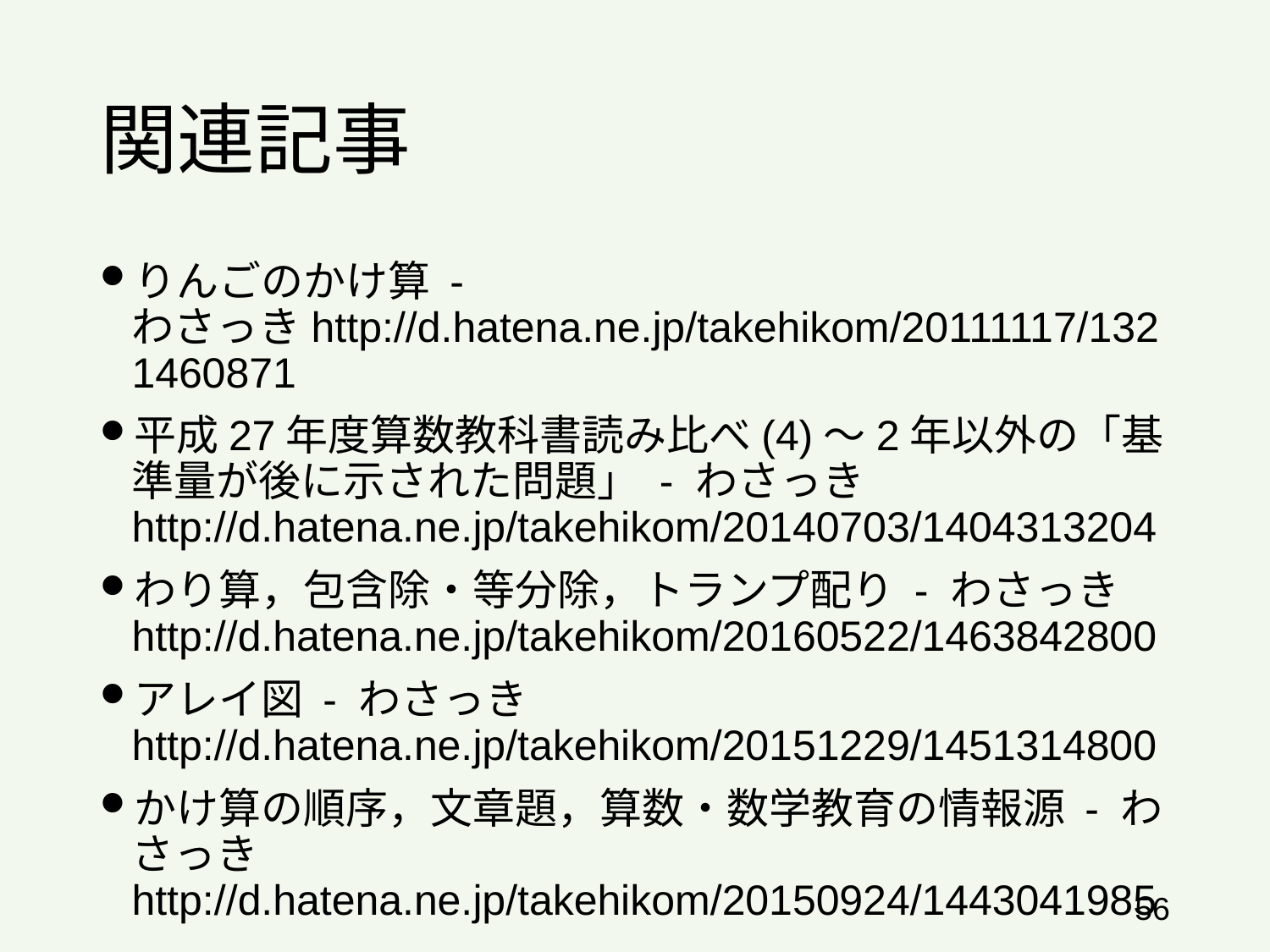

# 関連記事
りんごのかけ算 - わさっきhttp://d.hatena.ne.jp/takehikom/20111117/1321460871
平成27年度算数教科書読み比べ(4)～2年以外の「基準量が後に示された問題」 - わさっき
http://d.hatena.ne.jp/takehikom/20140703/1404313204
わり算，包含除・等分除，トランプ配り - わさっき
http://d.hatena.ne.jp/takehikom/20160522/1463842800
アレイ図 - わさっき
http://d.hatena.ne.jp/takehikom/20151229/1451314800
かけ算の順序，文章題，算数・数学教育の情報源 - わさっき
http://d.hatena.ne.jp/takehikom/20150924/1443041985
56